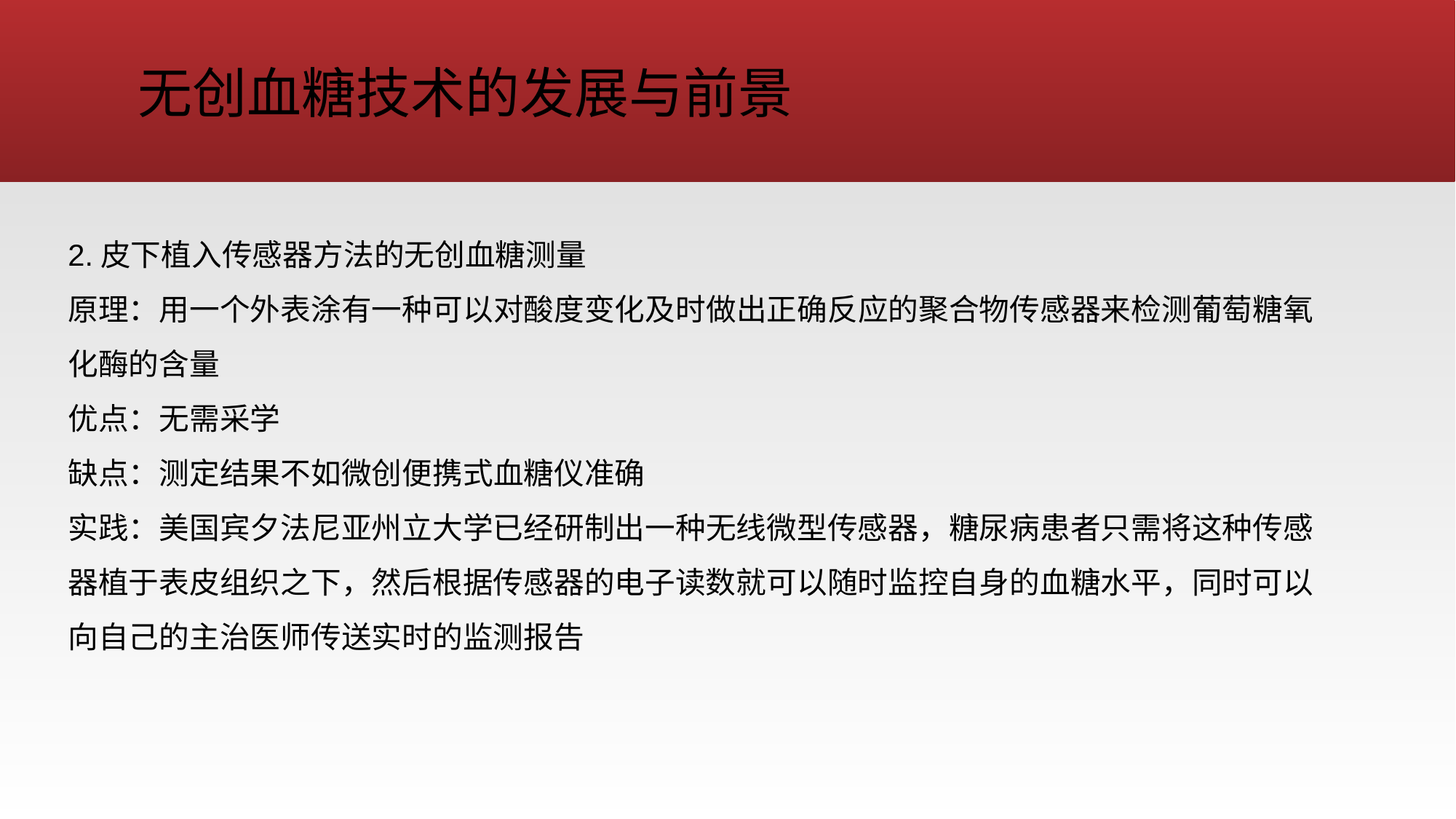

无创血糖技术的发展与前景
2.皮下植入传感器方法的无创血糖测量
原理：用一个外表涂有一种可以对酸度变化及时做出正确反应的聚合物传感器来检测葡萄糖氧化酶的含量
优点：无需采学
缺点：测定结果不如微创便携式血糖仪准确
实践：美国宾夕法尼亚州立大学已经研制出一种无线微型传感器，糖尿病患者只需将这种传感器植于表皮组织之下，然后根据传感器的电子读数就可以随时监控自身的血糖水平，同时可以向自己的主治医师传送实时的监测报告